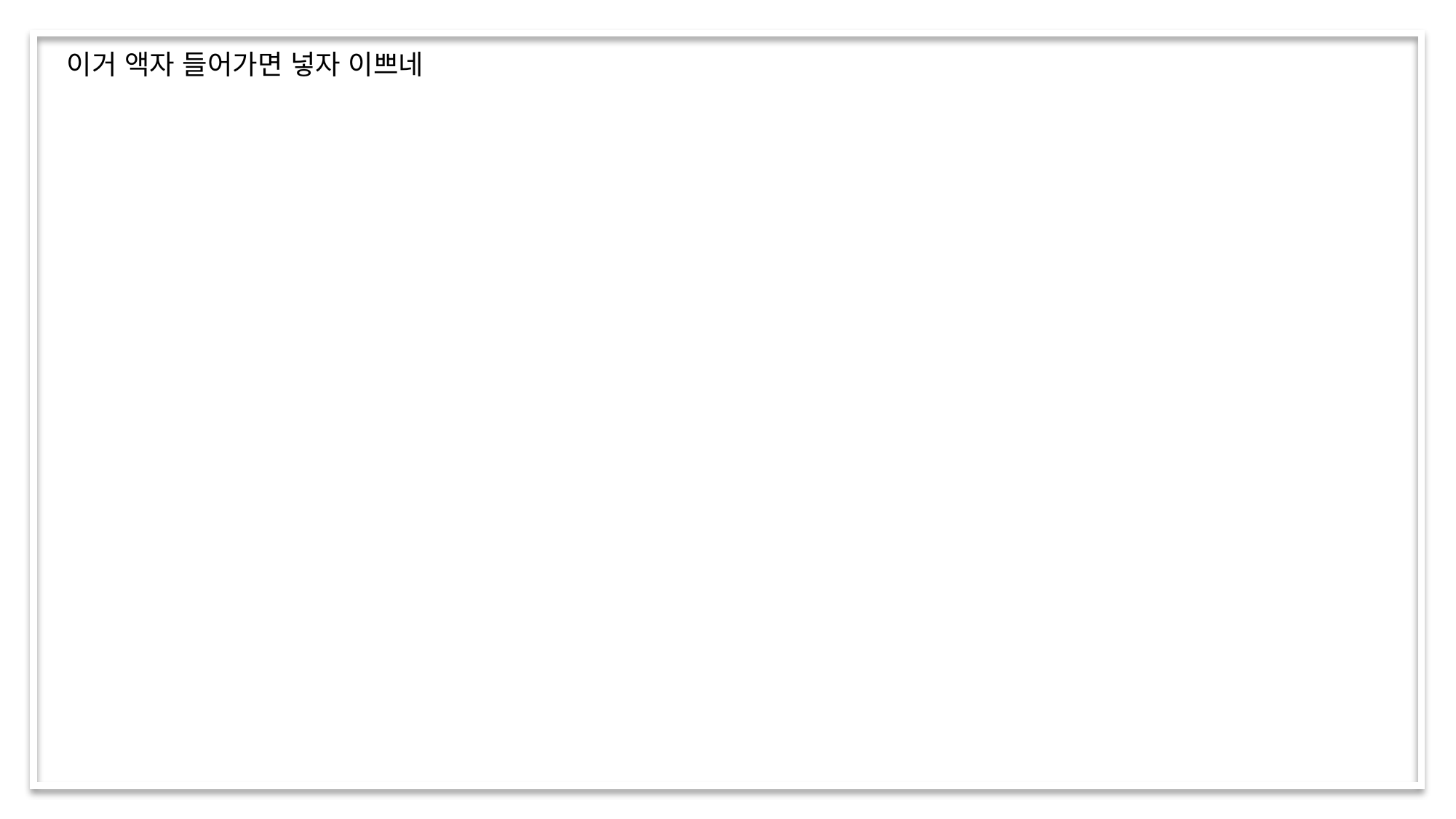

이거 액자 들어가면 넣자 이쁘네
이거는 프로그램 흐름도